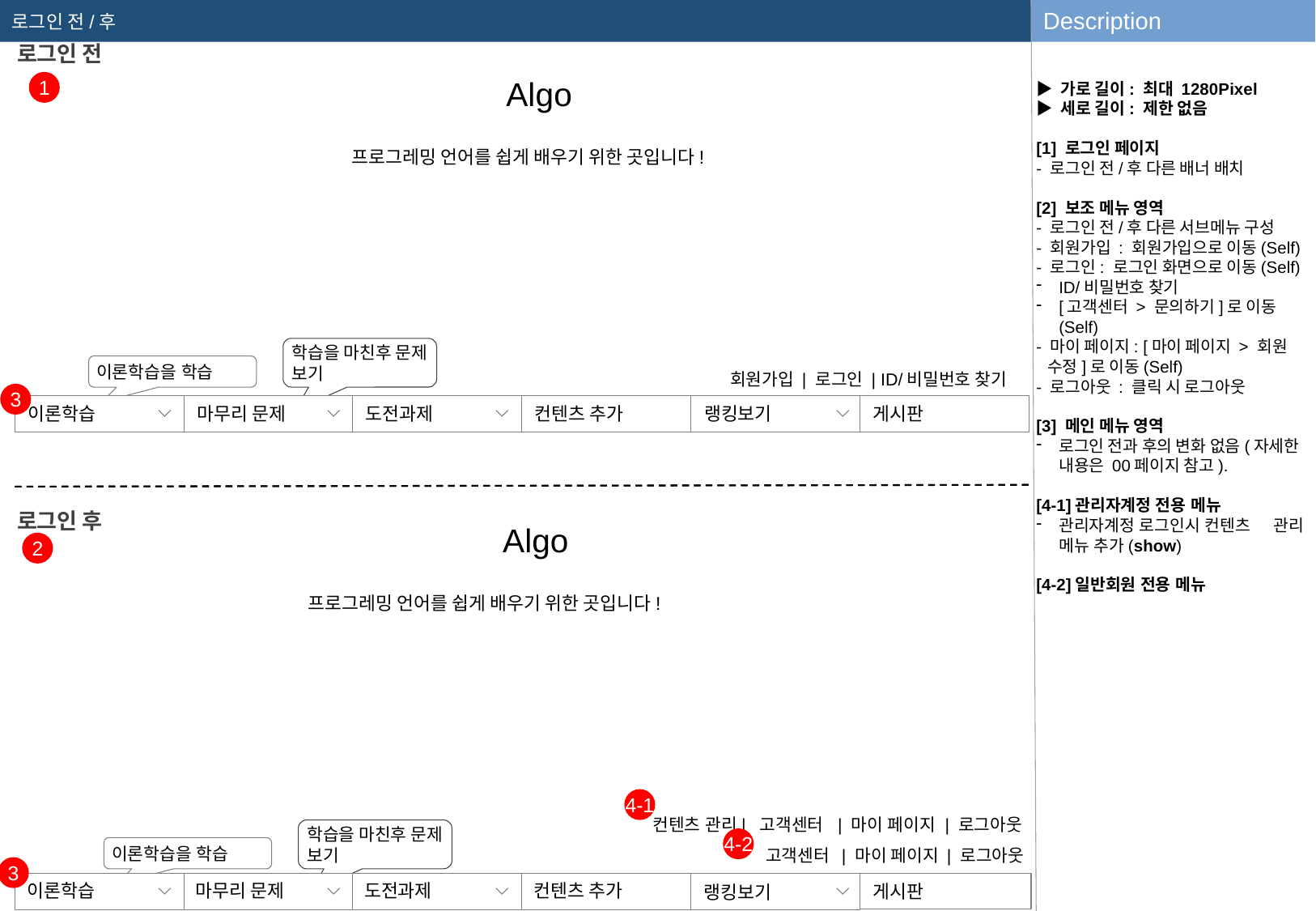

로그인 전/후

Description
로그인 전

▶ 가로 길이: 최대 1280Pixel
▶ 세로 길이: 제한 없음

[1] 로그인 페이지
- 로그인 전/후 다른 배너 배치

[2] 보조 메뉴 영역
- 로그인 전/후 다른 서브메뉴 구성
- 회원가입 : 회원가입으로 이동(Self)
- 로그인: 로그인 화면으로 이동(Self)
ID/비밀번호 찾기
[고객센터 > 문의하기]로 이동 (Self)
- 마이 페이지: [마이 페이지 > 회원
  수정]로 이동(Self)
- 로그아웃 : 클릭 시 로그아웃

[3] 메인 메뉴 영역
로그인 전과 후의 변화 없음(자세한 내용은 00페이지 참고).

[4-1]관리자계정 전용 메뉴
관리자계정 로그인시 컨텐츠     관리 메뉴 추가(show)

[4-2]일반회원 전용 메뉴
Algo
1
프로그레밍 언어를 쉽게 배우기 위한 곳입니다!
학습을 마친후 문제 보기
회원가입 | 로그인 | ID/비밀번호 찾기
이론학습을 학습
3
이론학습
이론학습
이론학습
이론학습
마무리 문제
도전과제
컨텐츠 추가
랭킹보기
게시판

로그인 후
Algo
2
프로그레밍 언어를 쉽게 배우기 위한 곳입니다!
4-1
컨텐츠 관리|  고객센터  | 마이 페이지 | 로그아웃
학습을 마친후 문제 보기
고객센터  | 마이 페이지 | 로그아웃
4-2
이론학습을 학습
3
이론학습
마무리 문제
도전과제
컨텐츠 추가
랭킹보기
게시판